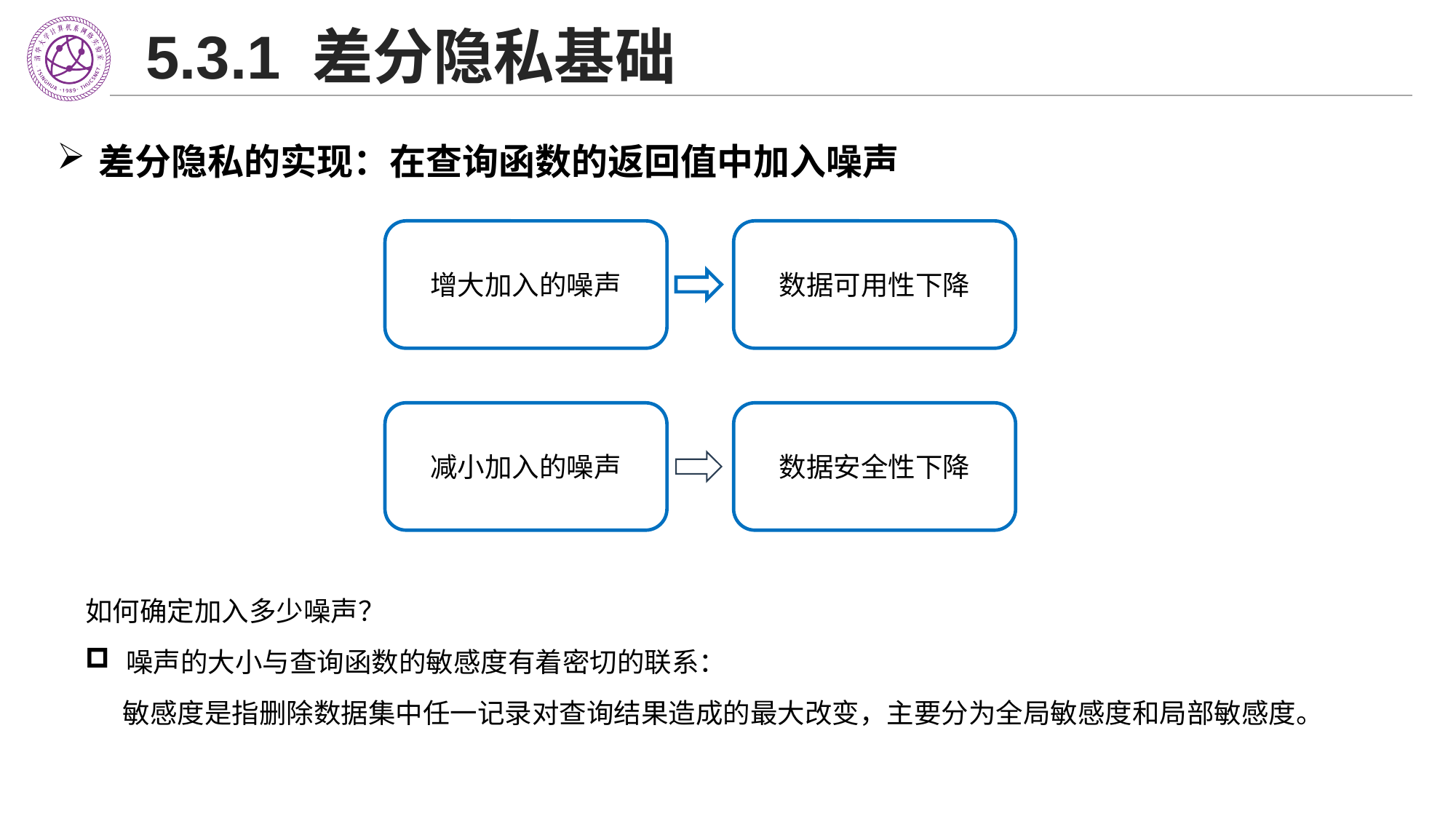

# 5.3.1 差分隐私基础
差分隐私的实现：在查询函数的返回值中加入噪声
增大加入的噪声
数据可用性下降

减小加入的噪声
数据安全性下降

如何确定加入多少噪声？
噪声的大小与查询函数的敏感度有着密切的联系：
     敏感度是指删除数据集中任一记录对查询结果造成的最大改变，主要分为全局敏感度和局部敏感度。